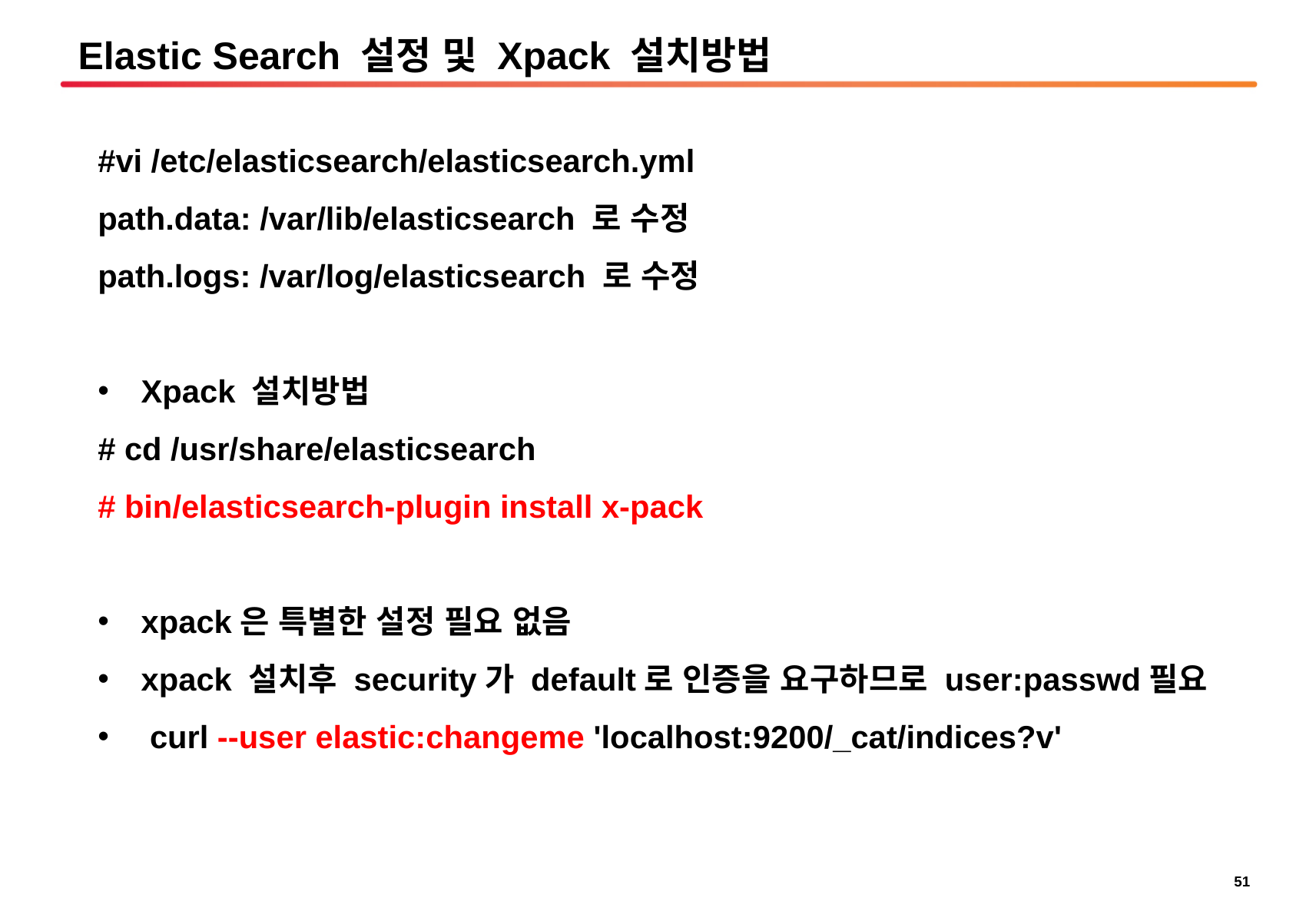

# Elastic Search 설정 및 Xpack 설치방법

#vi /etc/elasticsearch/elasticsearch.yml
path.data: /var/lib/elasticsearch 로 수정
path.logs: /var/log/elasticsearch 로 수정

Xpack 설치방법
# cd /usr/share/elasticsearch # bin/elasticsearch-plugin install x-pack

xpack은 특별한 설정 필요 없음
xpack 설치후 security가 default로 인증을 요구하므로 user:passwd필요
 curl --user elastic:changeme 'localhost:9200/_cat/indices?v'